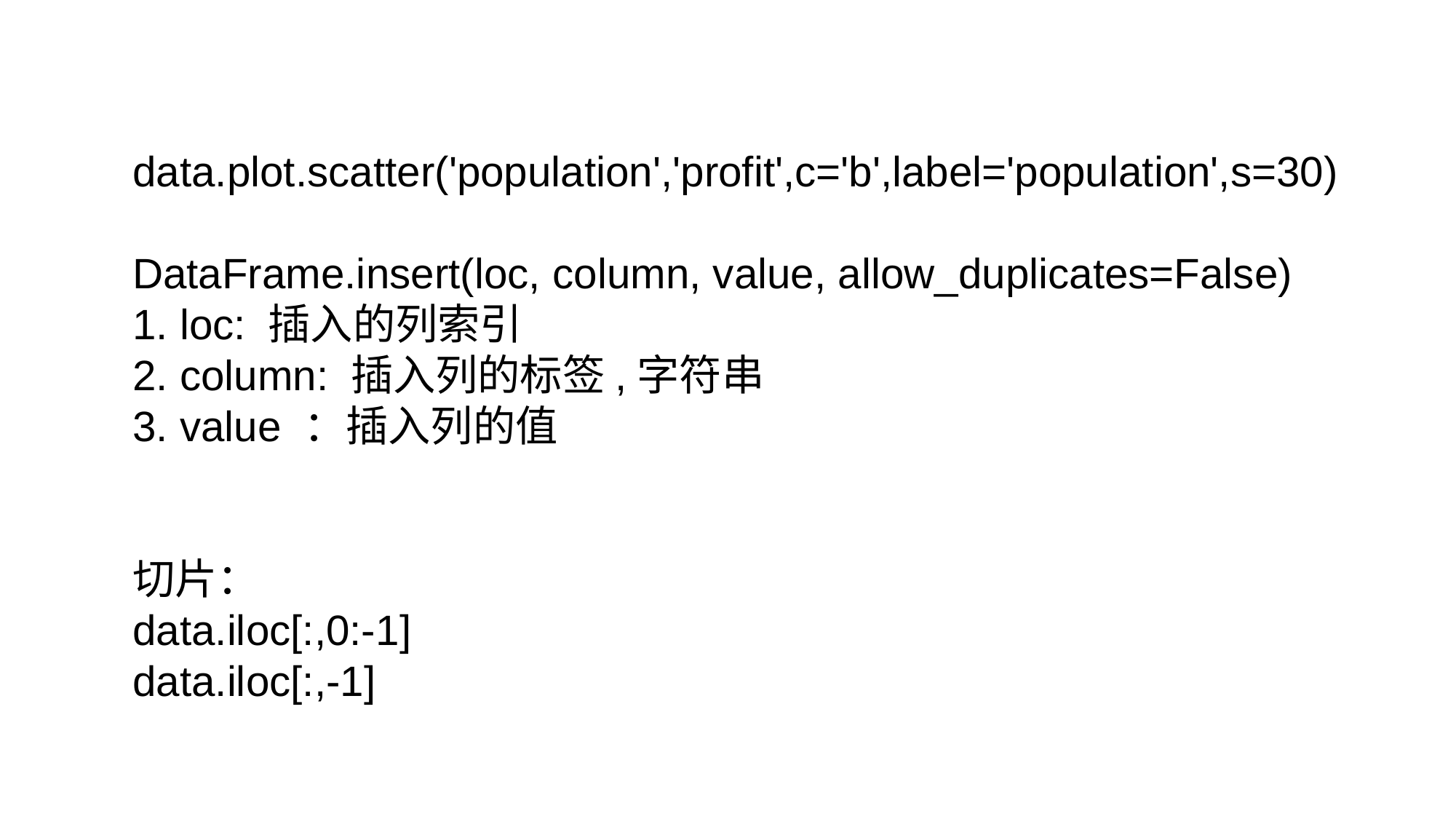

data.plot.scatter('population','profit',c='b',label='population',s=30)

DataFrame.insert(loc, column, value, allow_duplicates=False)
1. loc: 插入的列索引
2. column: 插入列的标签,字符串
3. value ：插入列的值

切片：
data.iloc[:,0:-1]
data.iloc[:,-1]